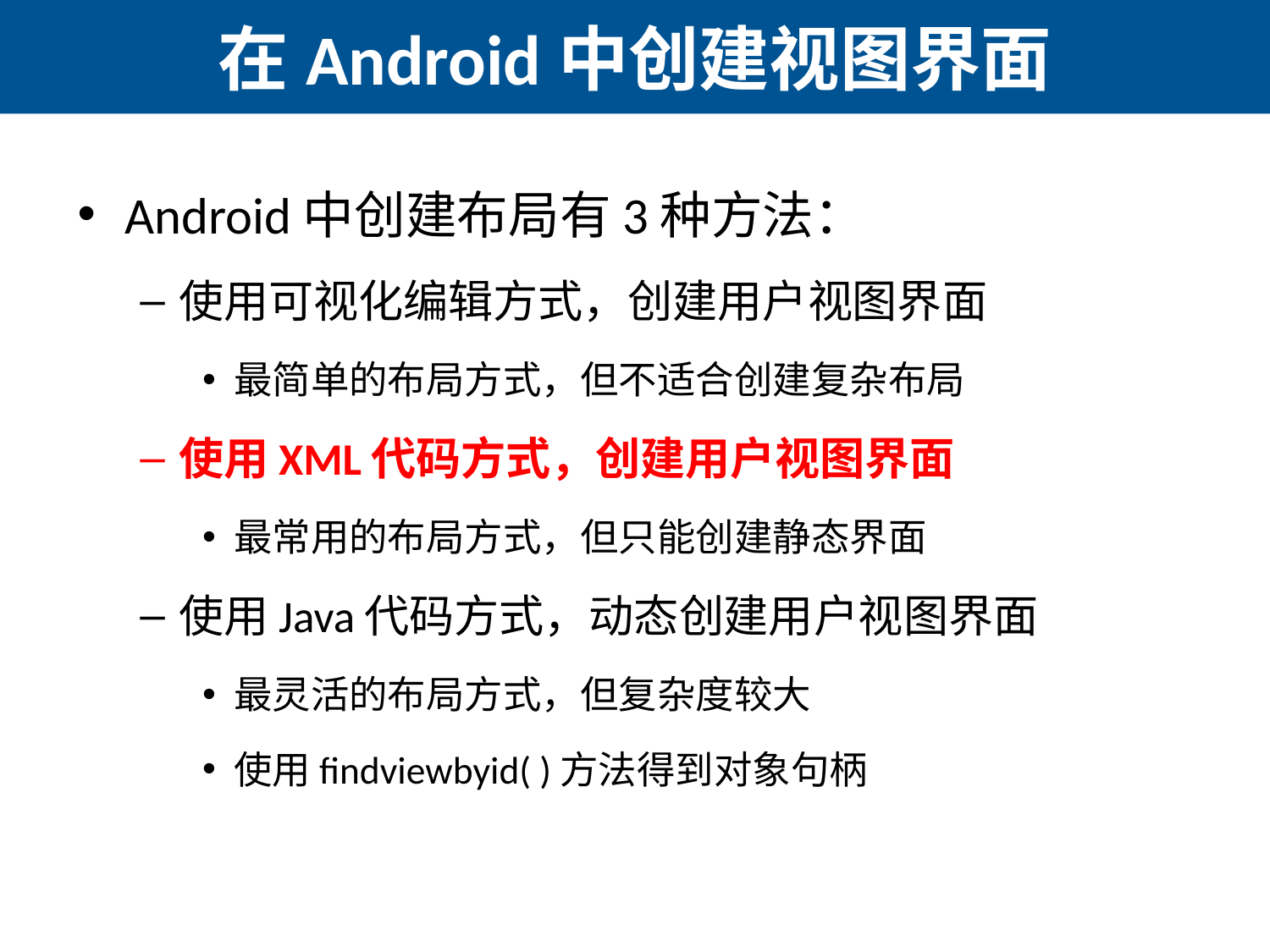

# 在Android中创建视图界面
Android中创建布局有3种方法：
使用可视化编辑方式，创建用户视图界面
最简单的布局方式，但不适合创建复杂布局
使用XML代码方式，创建用户视图界面
最常用的布局方式，但只能创建静态界面
使用Java代码方式，动态创建用户视图界面
最灵活的布局方式，但复杂度较大
使用findviewbyid( )方法得到对象句柄